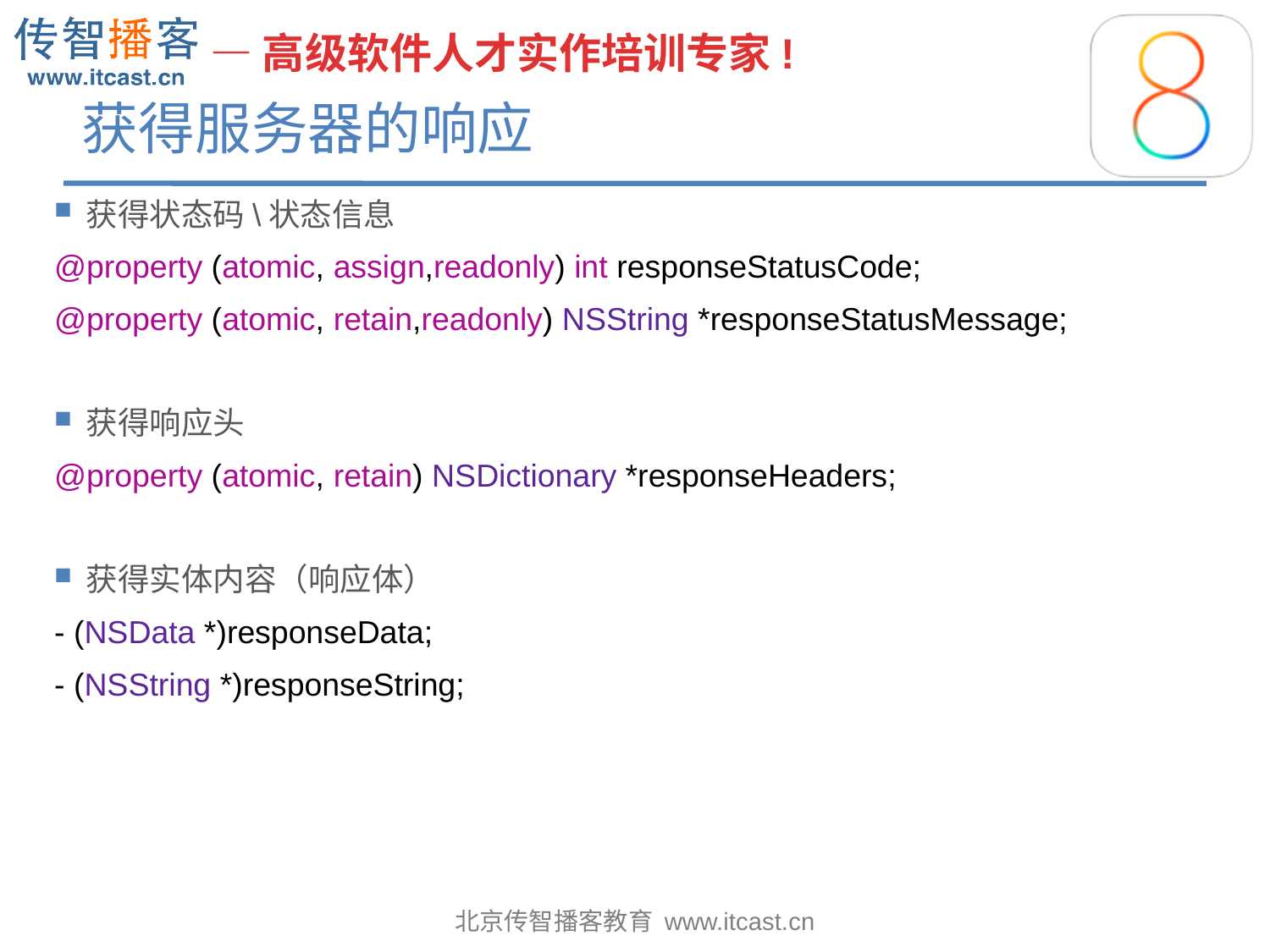

# 获得服务器的响应
获得状态码\状态信息
@property (atomic, assign,readonly) int responseStatusCode;
@property (atomic, retain,readonly) NSString *responseStatusMessage;

获得响应头
@property (atomic, retain) NSDictionary *responseHeaders;

获得实体内容（响应体）
- (NSData *)responseData;
- (NSString *)responseString;